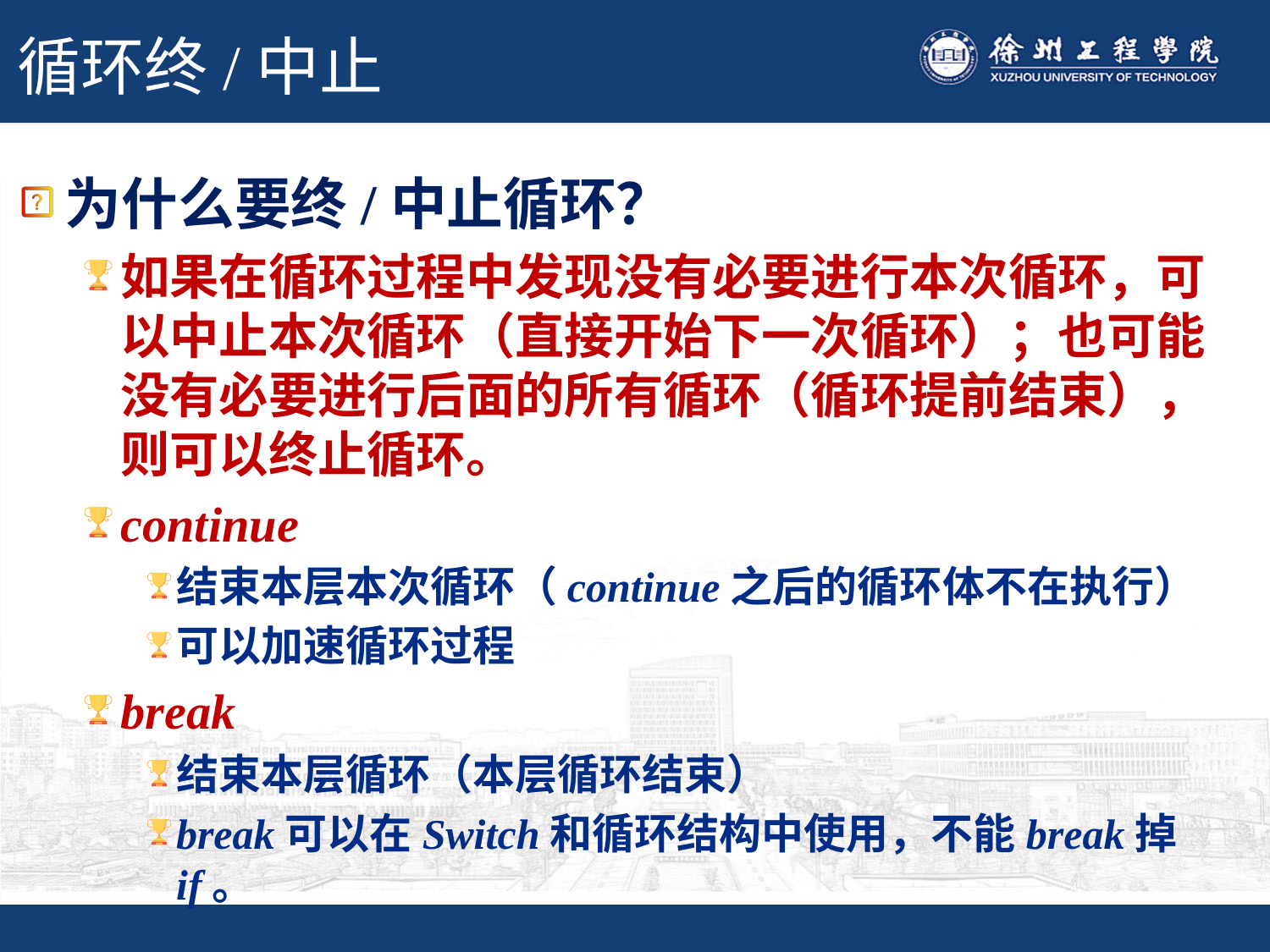

# 循环终/中止
为什么要终/中止循环？
如果在循环过程中发现没有必要进行本次循环，可以中止本次循环（直接开始下一次循环）；也可能没有必要进行后面的所有循环（循环提前结束），则可以终止循环。
continue
结束本层本次循环（continue之后的循环体不在执行）
可以加速循环过程
break
结束本层循环（本层循环结束）
break可以在Switch和循环结构中使用，不能break掉if。